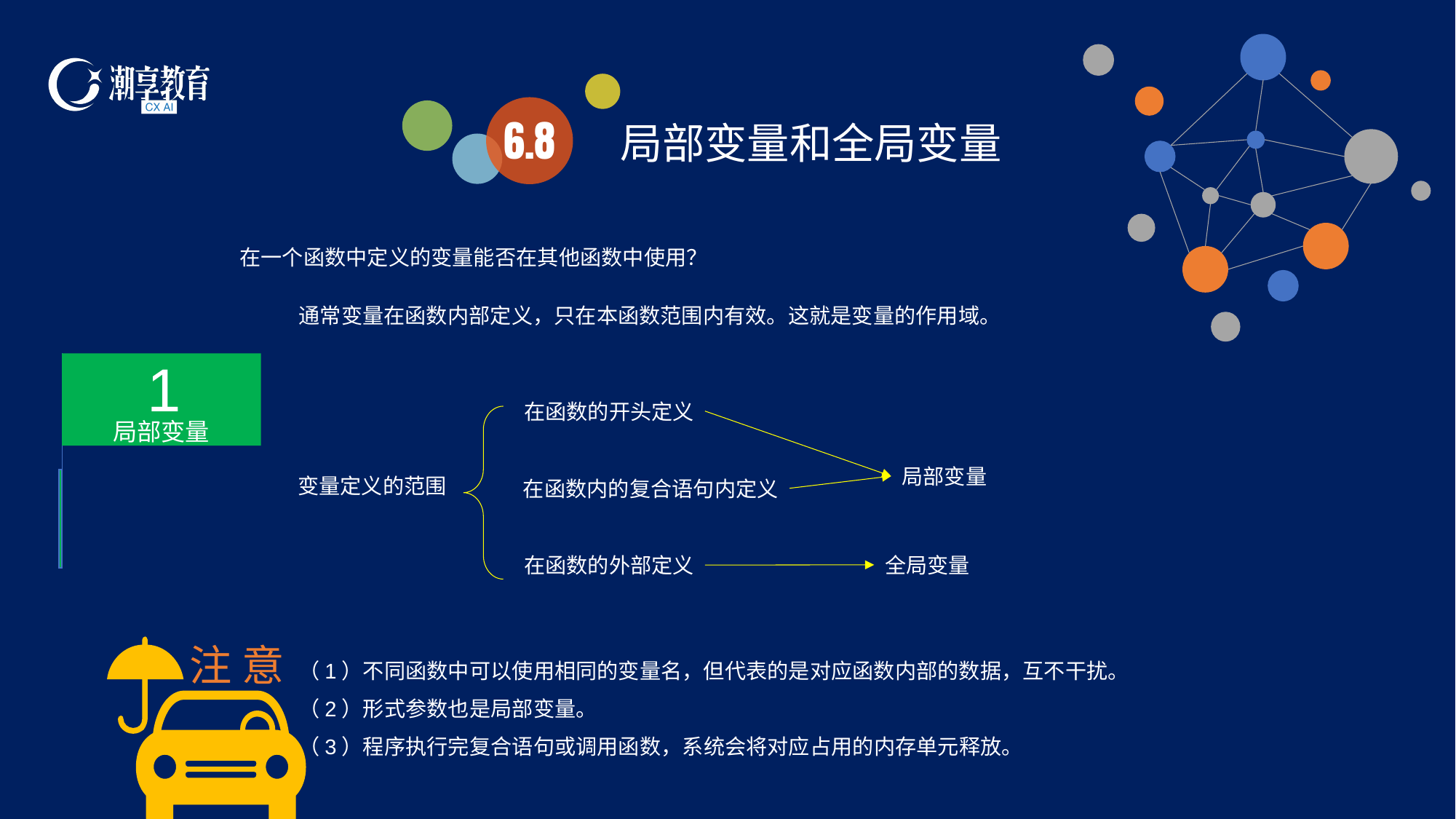

6.8

局部变量和全局变量
在一个函数中定义的变量能否在其他函数中使用？
通常变量在函数内部定义，只在本函数范围内有效。这就是变量的作用域。
1

局部变量

在函数的开头定义

局部变量
变量定义的范围
在函数内的复合语句内定义
全局变量
在函数的外部定义
注 意

（1）不同函数中可以使用相同的变量名，但代表的是对应函数内部的数据，互不干扰。
（2）形式参数也是局部变量。
（3）程序执行完复合语句或调用函数，系统会将对应占用的内存单元释放。